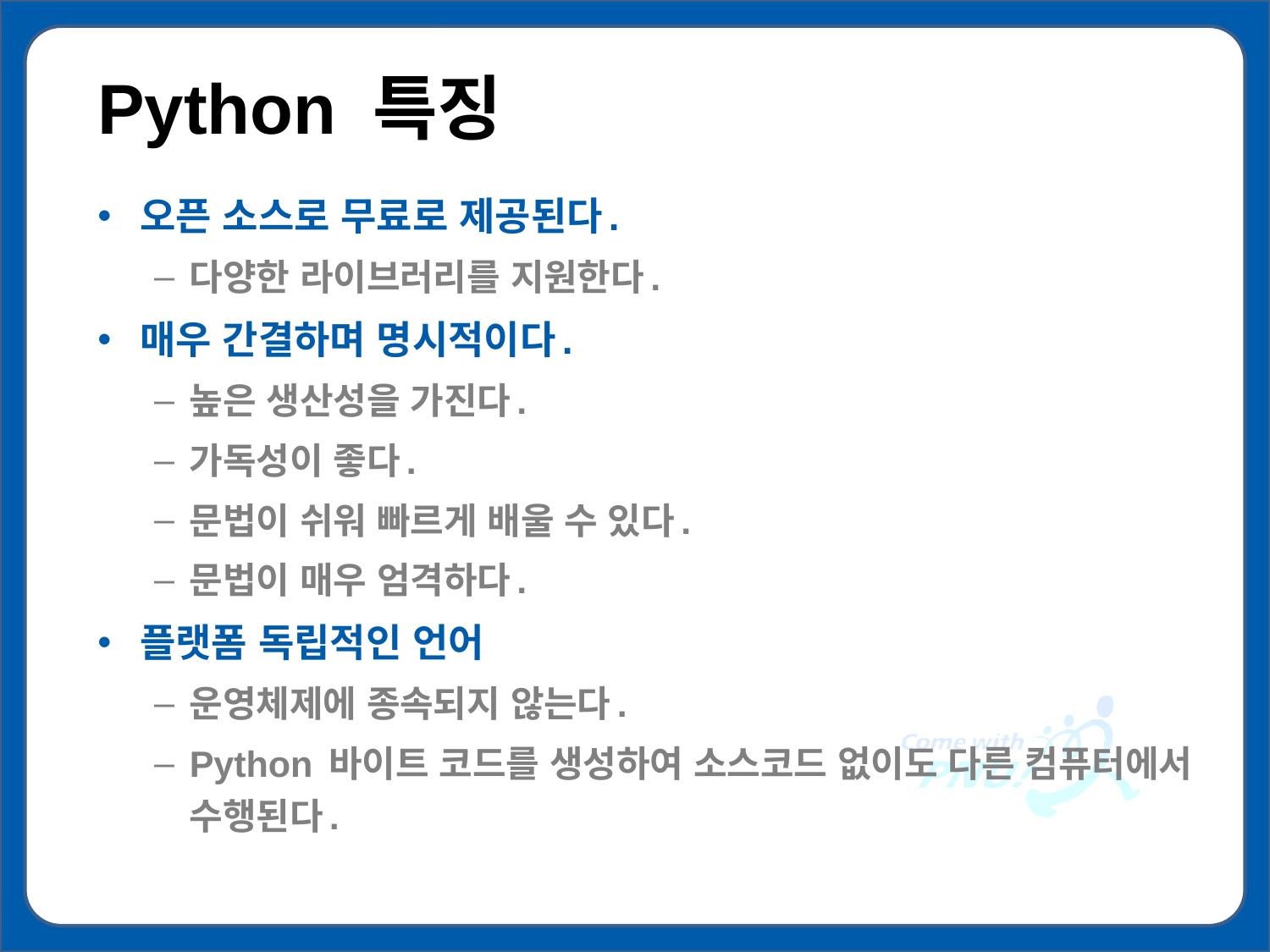

# Python 특징
오픈 소스로 무료로 제공된다.
다양한 라이브러리를 지원한다.
매우 간결하며 명시적이다.
높은 생산성을 가진다.
가독성이 좋다.
문법이 쉬워 빠르게 배울 수 있다.
문법이 매우 엄격하다.
플랫폼 독립적인 언어
운영체제에 종속되지 않는다.
Python 바이트 코드를 생성하여 소스코드 없이도 다른 컴퓨터에서 수행된다.